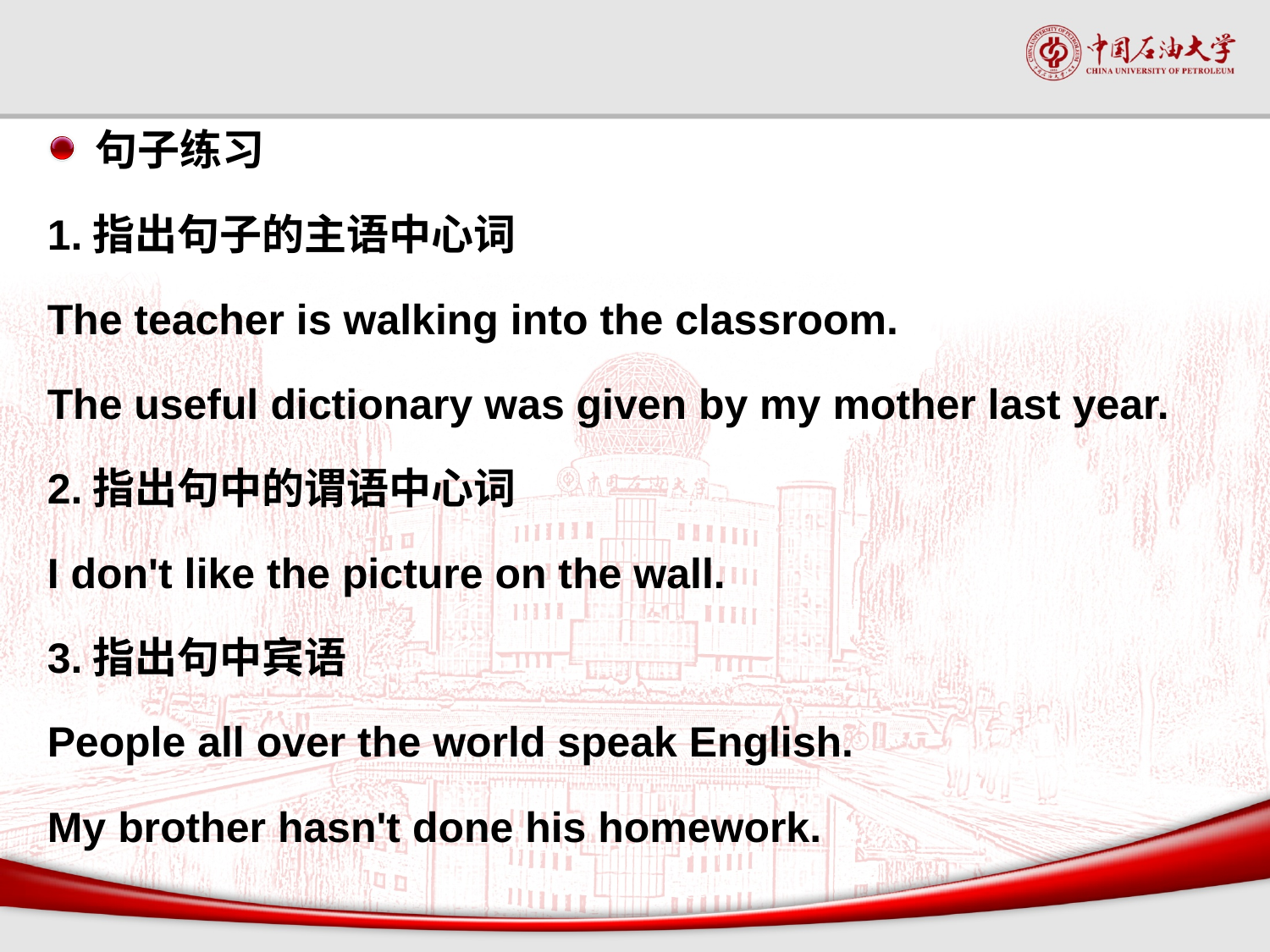

#
句子练习
1.指出句子的主语中心词
The teacher is walking into the classroom.
The useful dictionary was given by my mother last year.
2.指出句中的谓语中心词
I don't like the picture on the wall.
3.指出句中宾语
People all over the world speak English.
My brother hasn't done his homework.